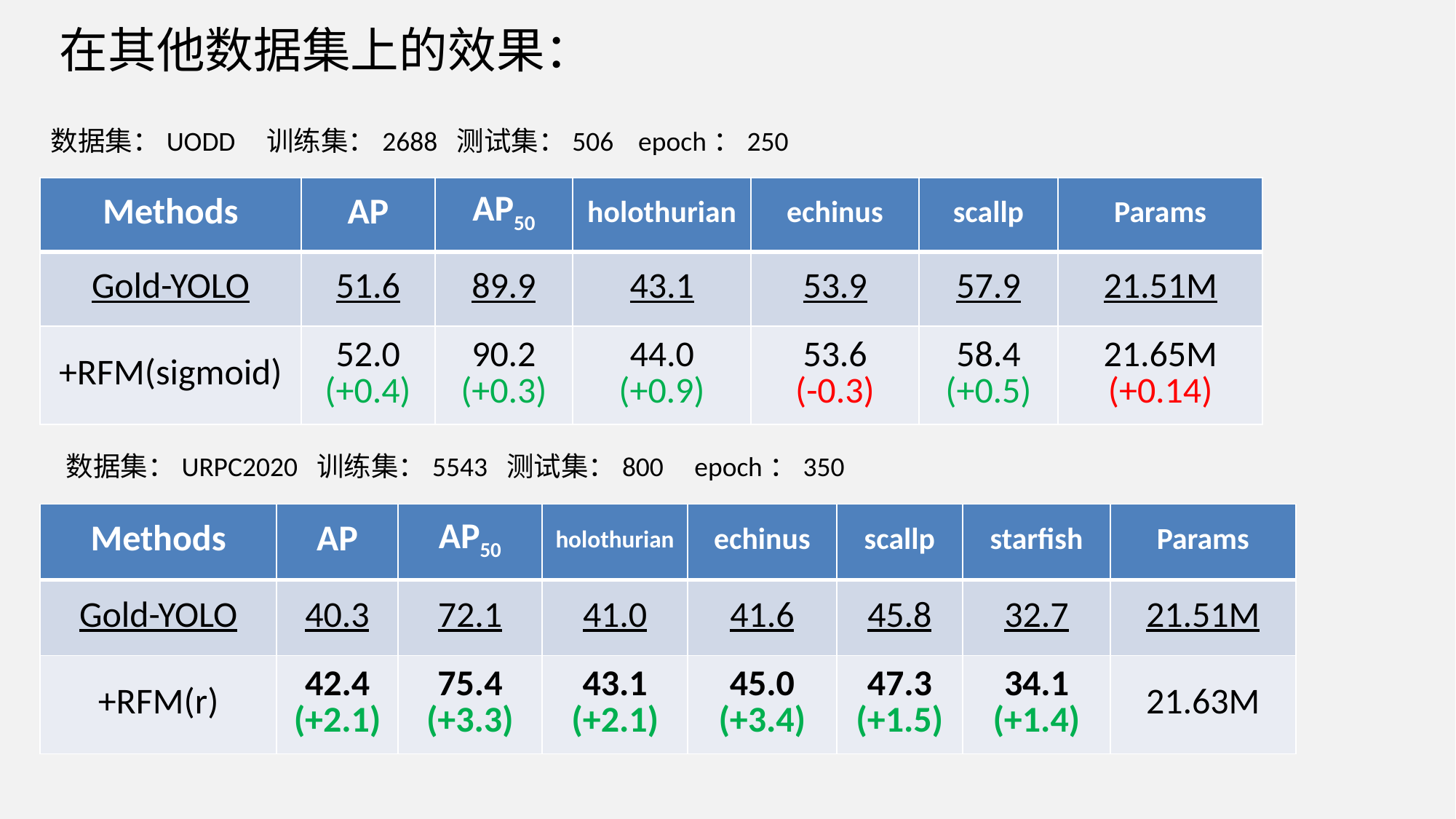

在其他数据集上的效果：
数据集：UODD    训练集：2688  测试集：506    epoch：250
| Methods | AP | AP50 | holothurian | echinus | scallp | Params |
| --- | --- | --- | --- | --- | --- | --- |
| Gold-YOLO | 51.6 | 89.9 | 43.1 | 53.9 | 57.9 | 21.51M |
| +RFM(sigmoid) | 52.0 (+0.4) | 90.2 (+0.3) | 44.0 (+0.9) | 53.6 (-0.3) | 58.4 (+0.5) | 21.65M (+0.14) |
数据集：URPC2020  训练集：5543  测试集：800     epoch：350
| Methods | AP | AP50 | holothurian | echinus | scallp | starfish | Params |
| --- | --- | --- | --- | --- | --- | --- | --- |
| Gold-YOLO | 40.3 | 72.1 | 41.0 | 41.6 | 45.8 | 32.7 | 21.51M |
| +RFM(r) | 42.4 (+2.1) | 75.4 (+3.3) | 43.1 (+2.1) | 45.0 (+3.4) | 47.3 (+1.5) | 34.1 (+1.4) | 21.63M |